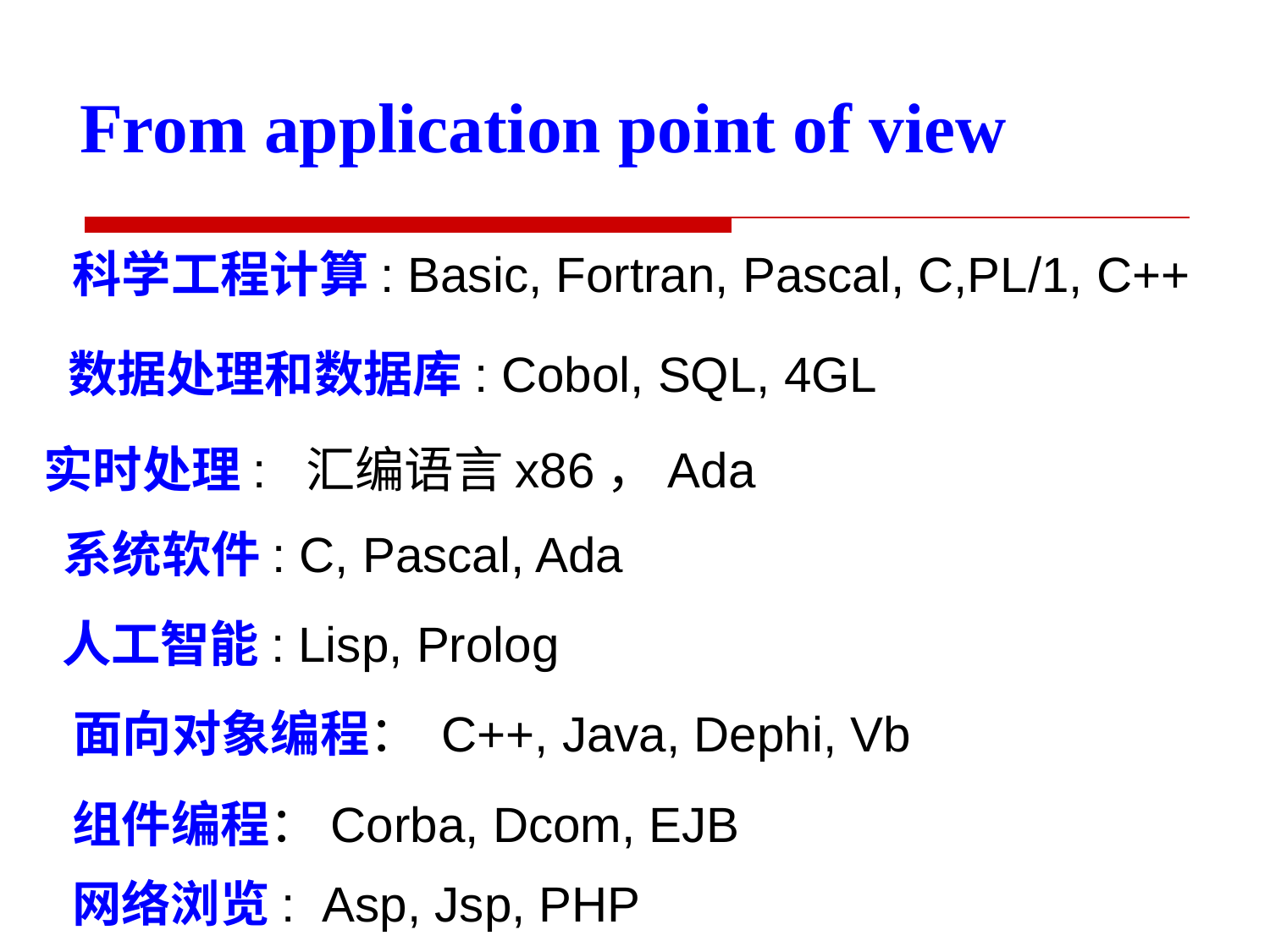

From application point of view
科学工程计算: Basic, Fortran, Pascal, C,PL/1, C++
数据处理和数据库: Cobol, SQL, 4GL
实时处理:  汇编语言x86，Ada
系统软件: C, Pascal, Ada
人工智能: Lisp, Prolog
面向对象编程： C++, Java, Dephi, Vb
组件编程：Corba, Dcom, EJB
网络浏览:  Asp, Jsp, PHP